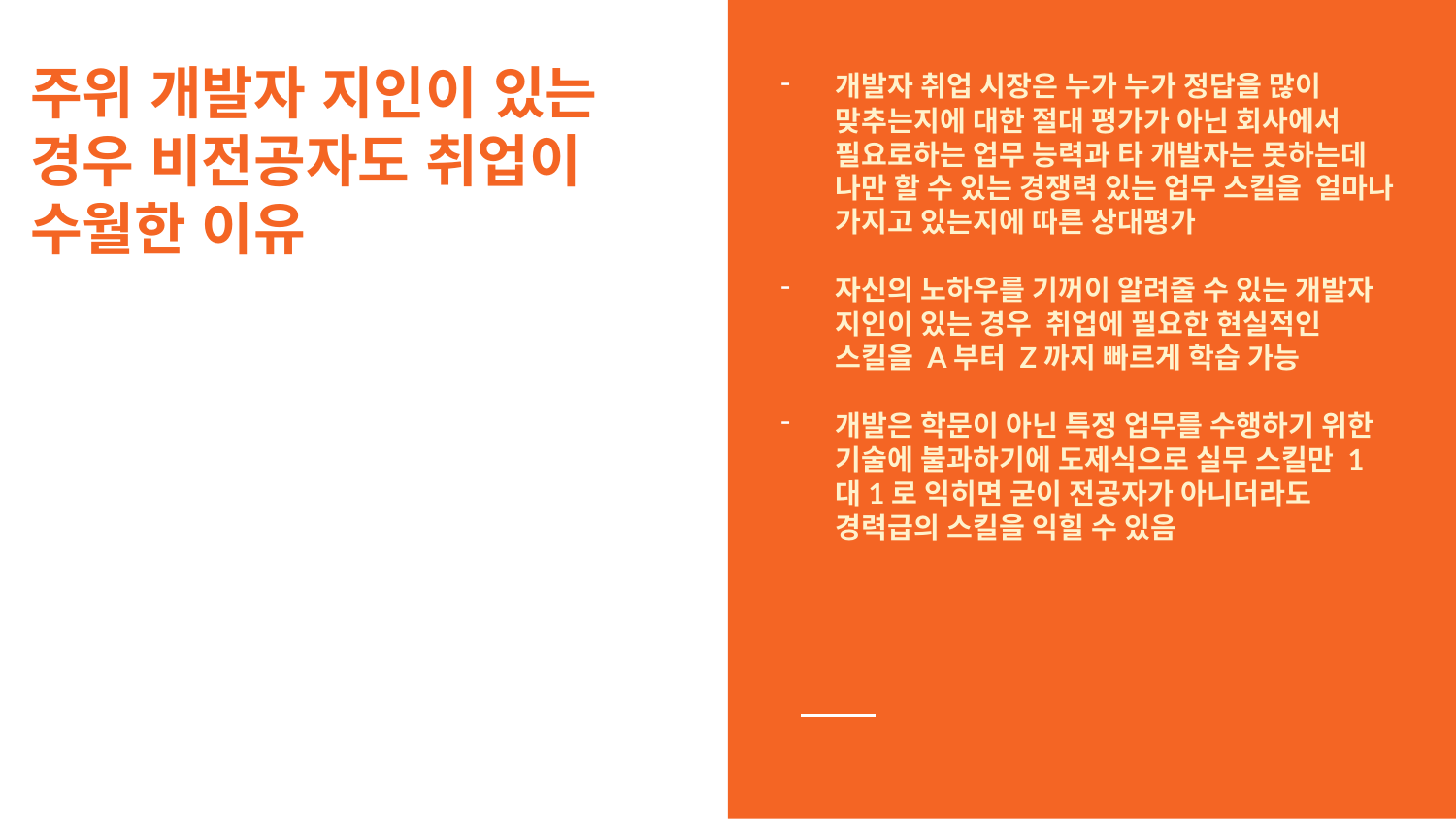

# 주위 개발자 지인이 있는 경우 비전공자도 취업이 수월한 이유
개발자 취업 시장은 누가 누가 정답을 많이 맞추는지에 대한 절대 평가가 아닌 회사에서 필요로하는 업무 능력과 타 개발자는 못하는데 나만 할 수 있는 경쟁력 있는 업무 스킬을  얼마나 가지고 있는지에 따른 상대평가

자신의 노하우를 기꺼이 알려줄 수 있는 개발자 지인이 있는 경우  취업에 필요한 현실적인 스킬을 A부터 Z까지 빠르게 학습 가능

개발은 학문이 아닌 특정 업무를 수행하기 위한 기술에 불과하기에 도제식으로 실무 스킬만 1대1로 익히면 굳이 전공자가 아니더라도 경력급의 스킬을 익힐 수 있음